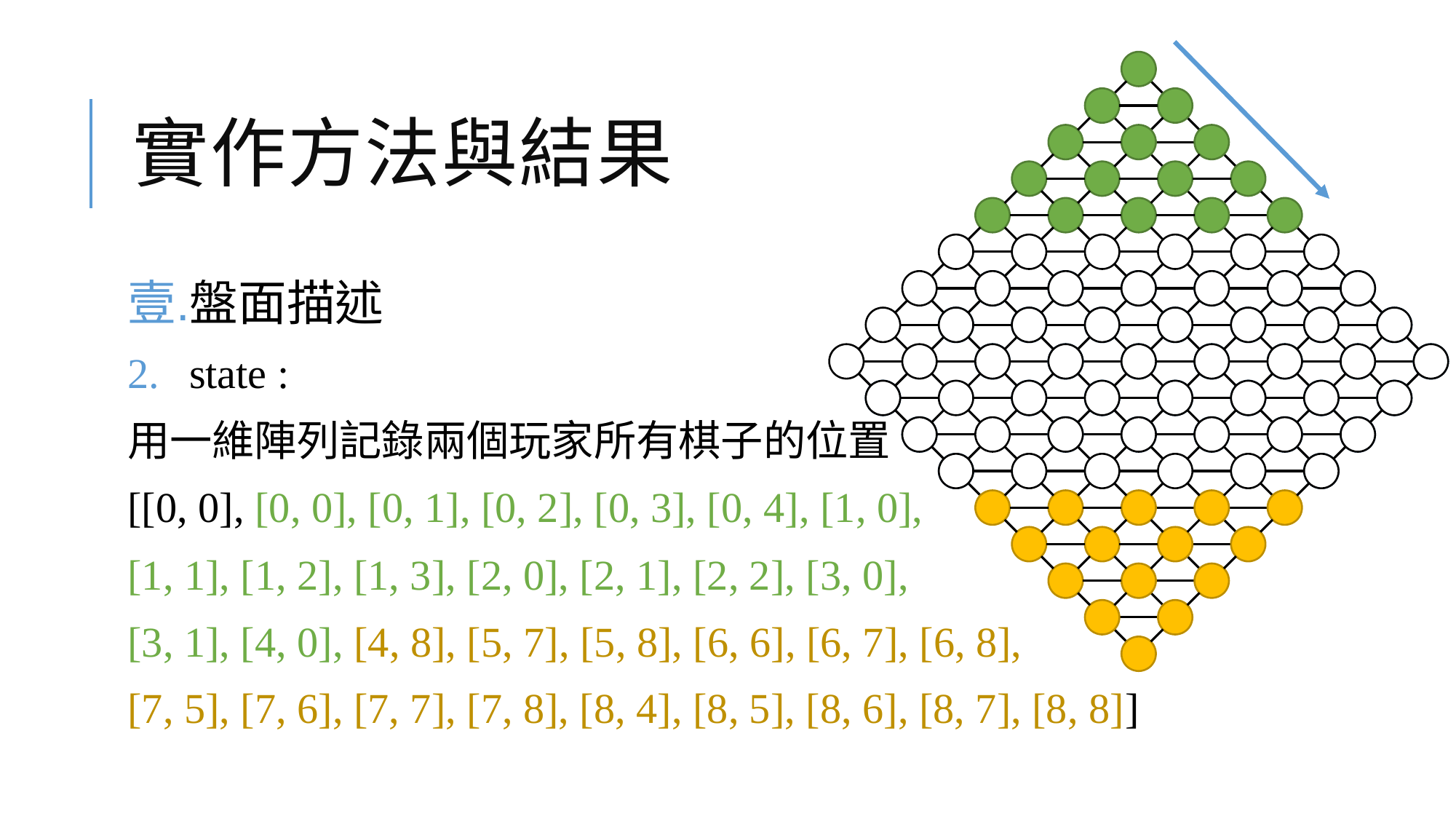

# 實作方法與結果

盤面描述
state :
用一維陣列記錄兩個玩家所有棋子的位置
[[0, 0], [0, 0], [0, 1], [0, 2], [0, 3], [0, 4], [1, 0],
[1, 1], [1, 2], [1, 3], [2, 0], [2, 1], [2, 2], [3, 0],
[3, 1], [4, 0], [4, 8], [5, 7], [5, 8], [6, 6], [6, 7], [6, 8],
[7, 5], [7, 6], [7, 7], [7, 8], [8, 4], [8, 5], [8, 6], [8, 7], [8, 8]]